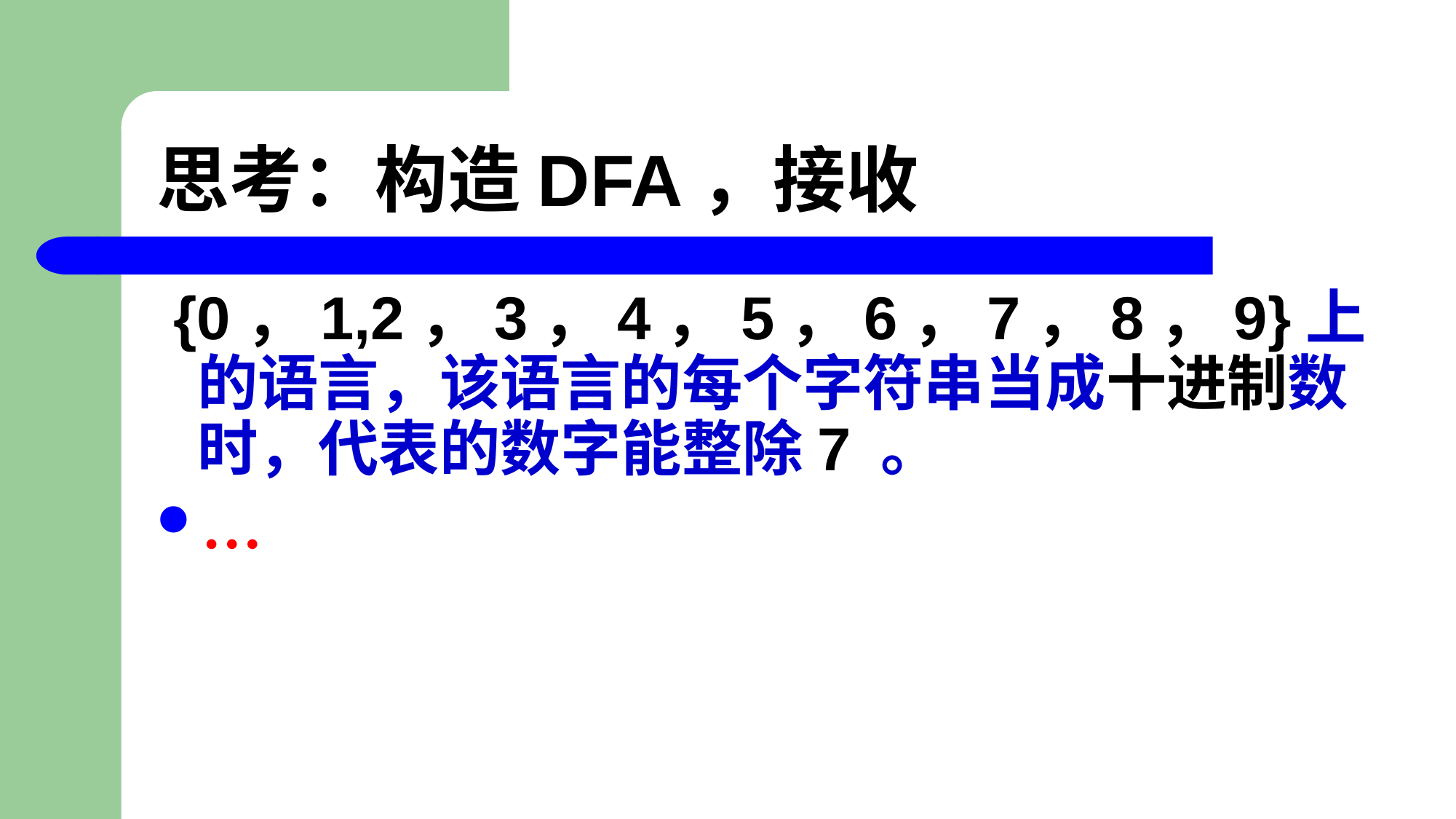

# 思考：构造DFA，接收
 {0，1,2，3，4，5，6，7，8，9}上的语言，该语言的每个字符串当成十进制数时，代表的数字能整除7 。
…